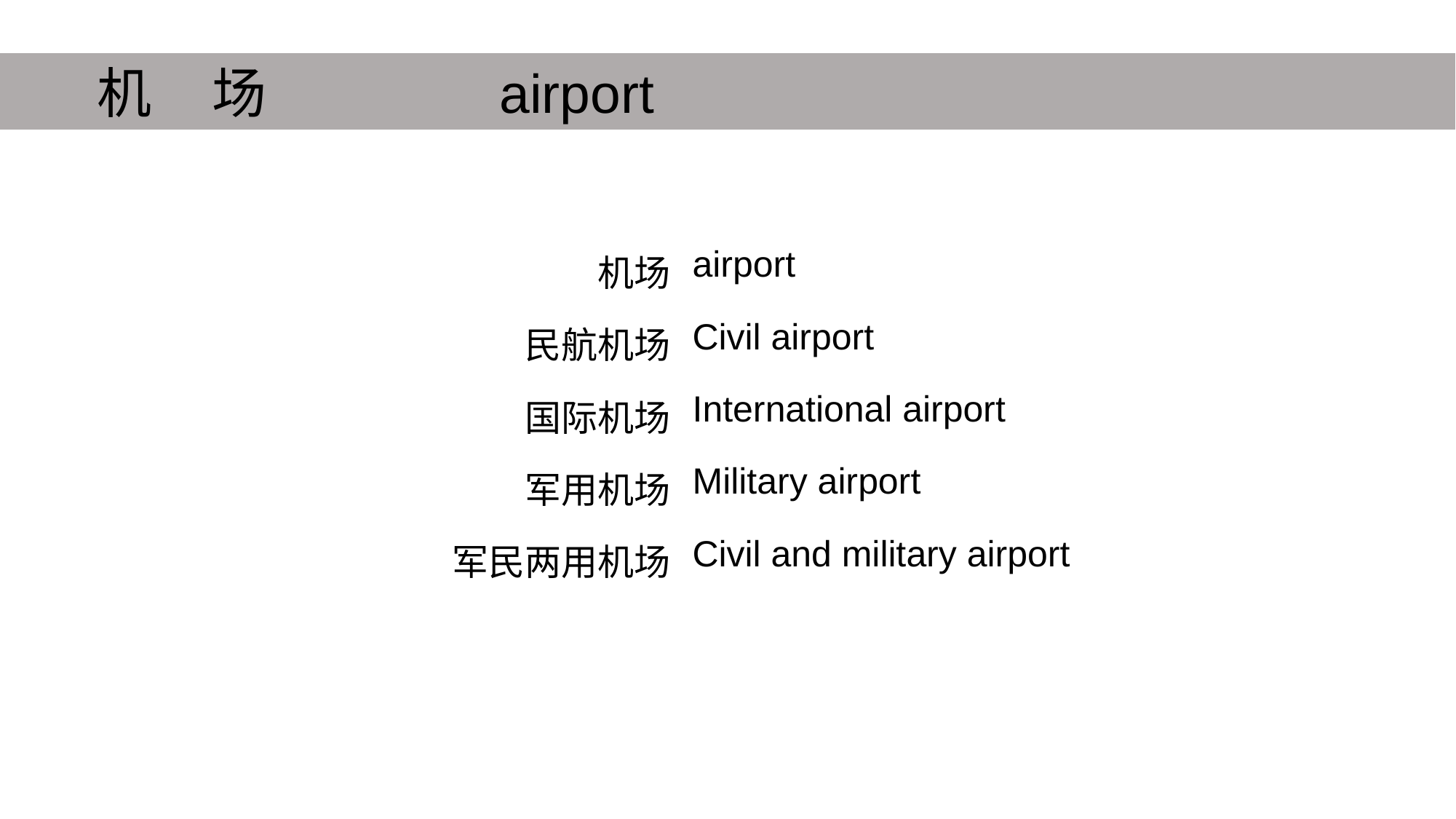

机     场                  airport
| 机场 | airport |
| --- | --- |
| 民航机场 | Civil airport |
| 国际机场 | International airport |
| 军用机场 | Military airport |
| 军民两用机场 | Civil and military airport |